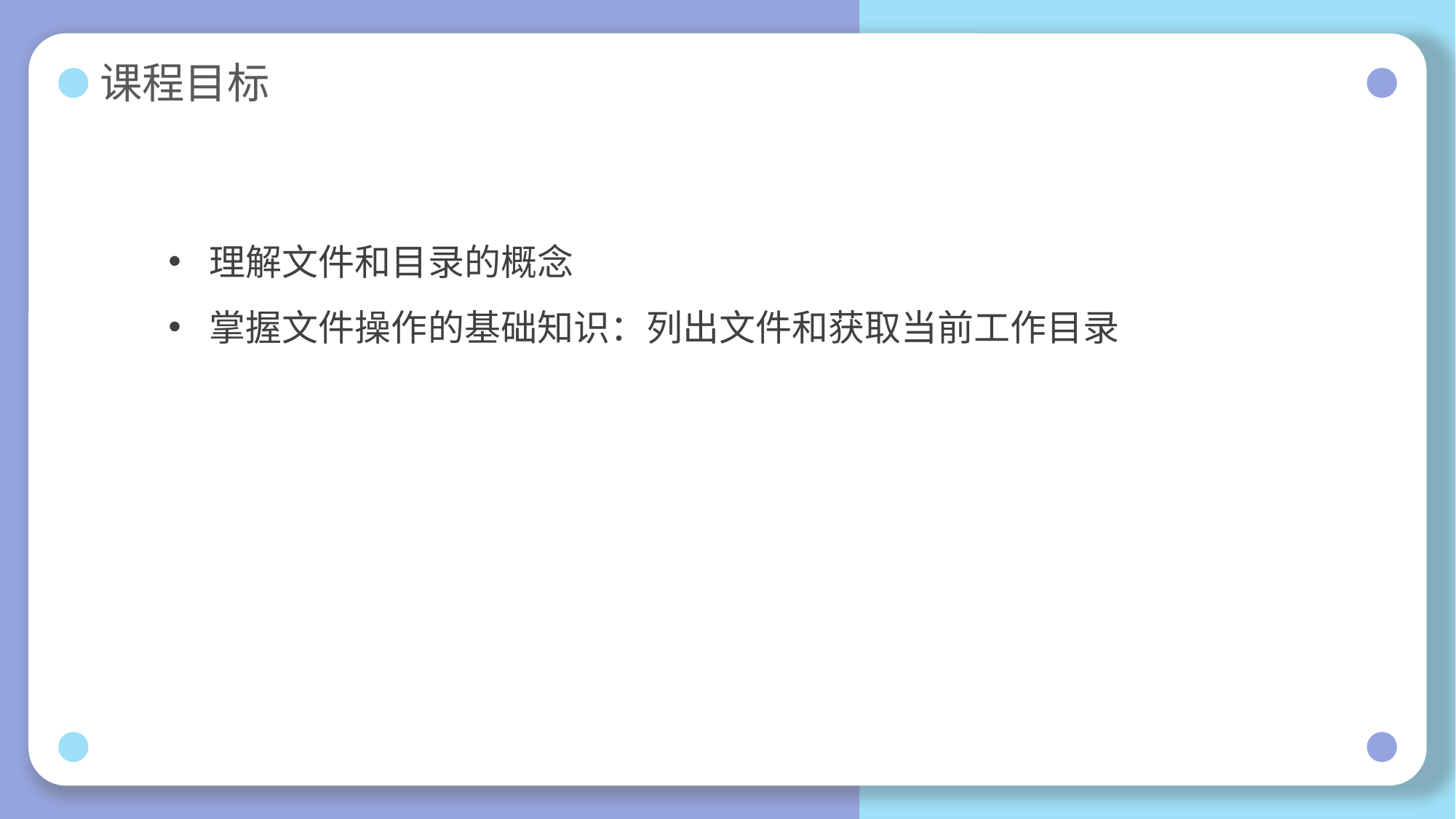

# 课程目标
理解文件和目录的概念
掌握文件操作的基础知识：列出文件和获取当前工作目录